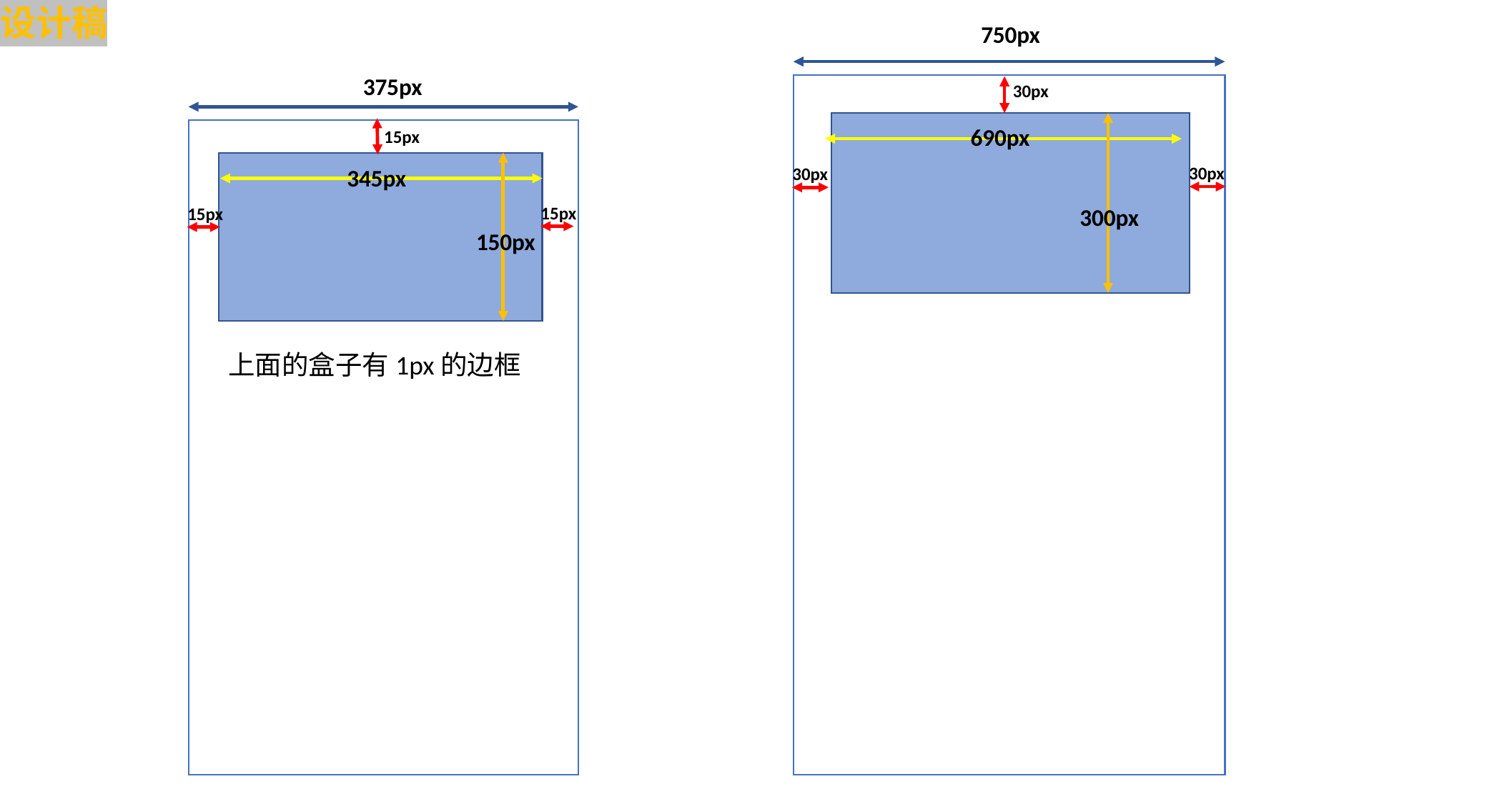

设计稿
750px
375px
30px

690px

15px

30px
30px
345px
15px
300px
15px
150px
上面的盒子有1px的边框